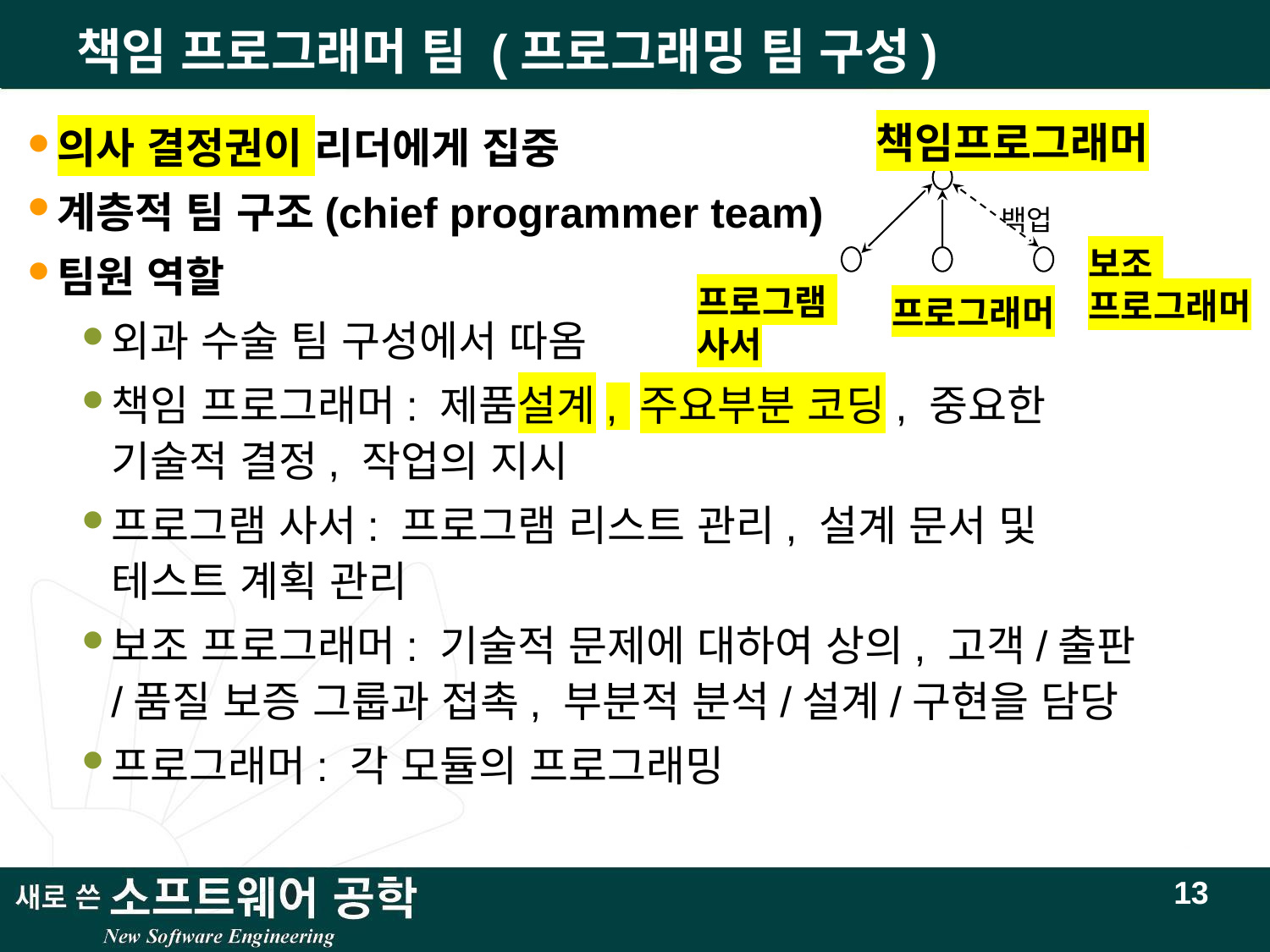

# 책임 프로그래머 팀 (프로그래밍 팀 구성)
책임프로그래머

백업
보조
프로그래머

프로그램
사서
프로그래머
의사 결정권이 리더에게 집중
계층적 팀 구조(chief programmer team)
팀원 역할
외과 수술 팀 구성에서 따옴
책임 프로그래머: 제품설계, 주요부분 코딩, 중요한 기술적 결정, 작업의 지시
프로그램 사서: 프로그램 리스트 관리, 설계 문서 및 테스트 계획 관리
보조 프로그래머: 기술적 문제에 대하여 상의, 고객/출판/품질 보증 그룹과 접촉, 부분적 분석/설계/구현을 담당
프로그래머: 각 모듈의 프로그래밍
13